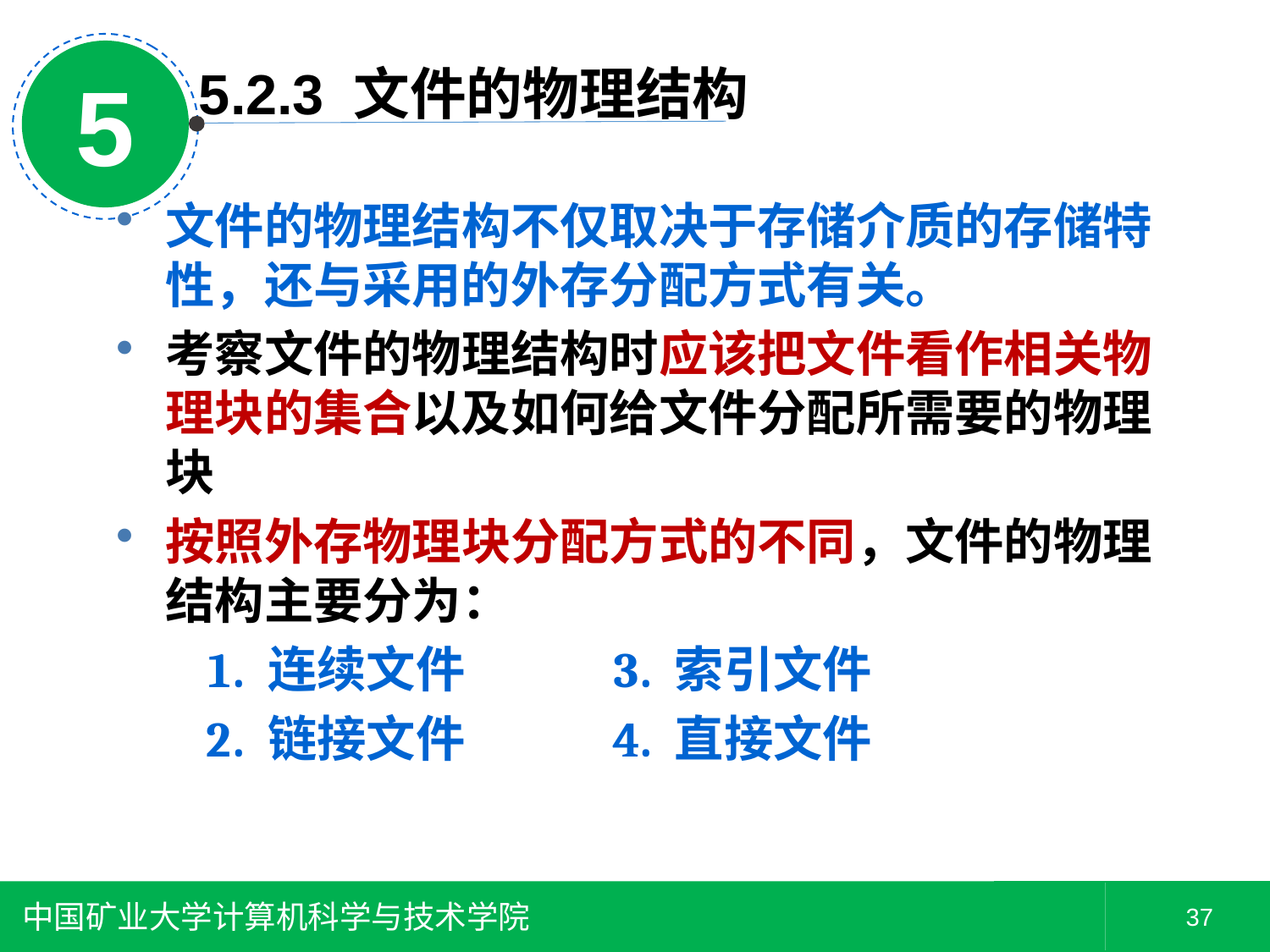

5
5.2.3 文件的物理结构

文件的物理结构不仅取决于存储介质的存储特性，还与采用的外存分配方式有关。
考察文件的物理结构时应该把文件看作相关物理块的集合以及如何给文件分配所需要的物理块
按照外存物理块分配方式的不同，文件的物理结构主要分为：
        1. 连续文件            3. 索引文件
        2. 链接文件            4. 直接文件